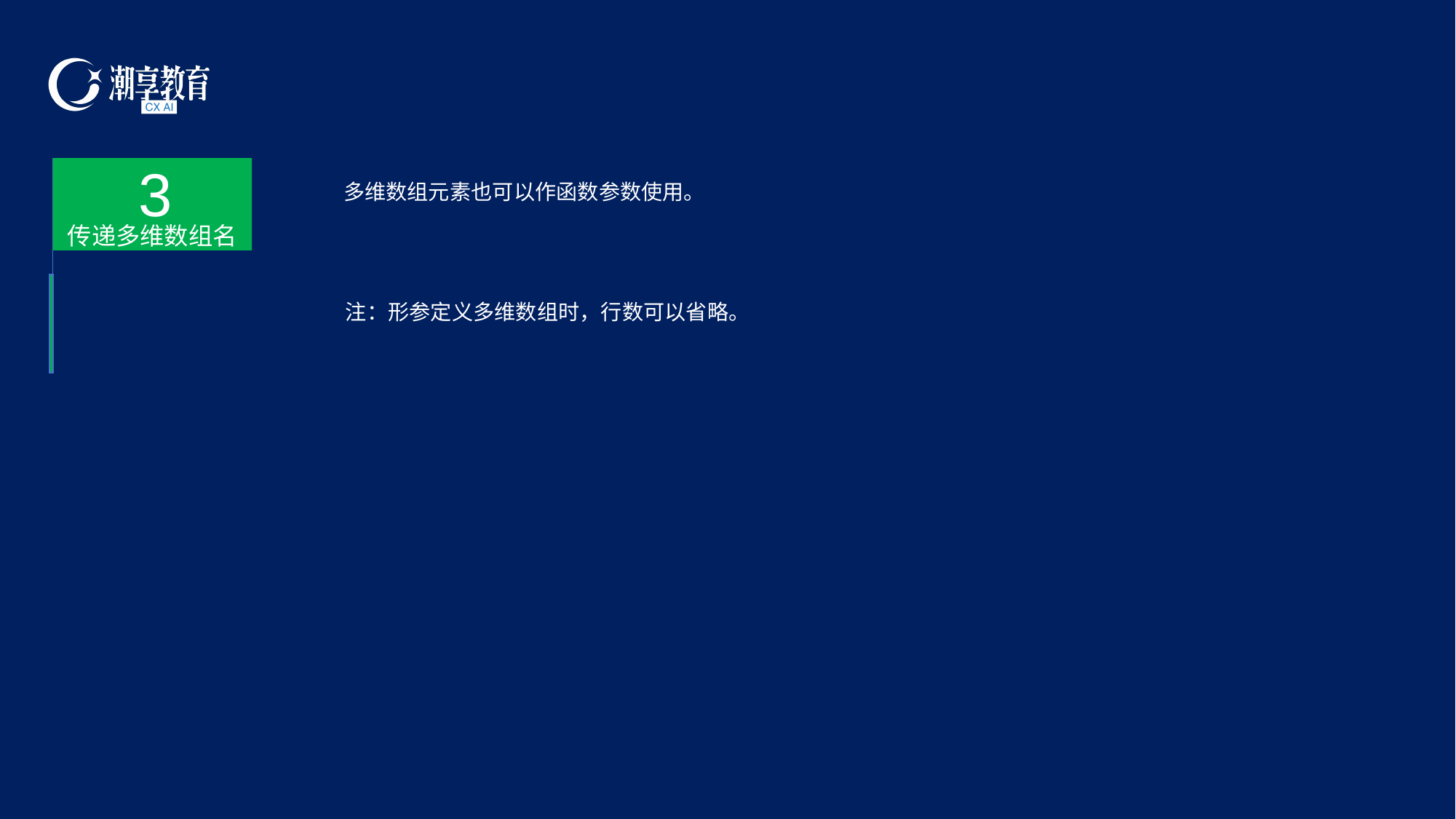

3

传递多维数组名

多维数组元素也可以作函数参数使用。
注：形参定义多维数组时，行数可以省略。